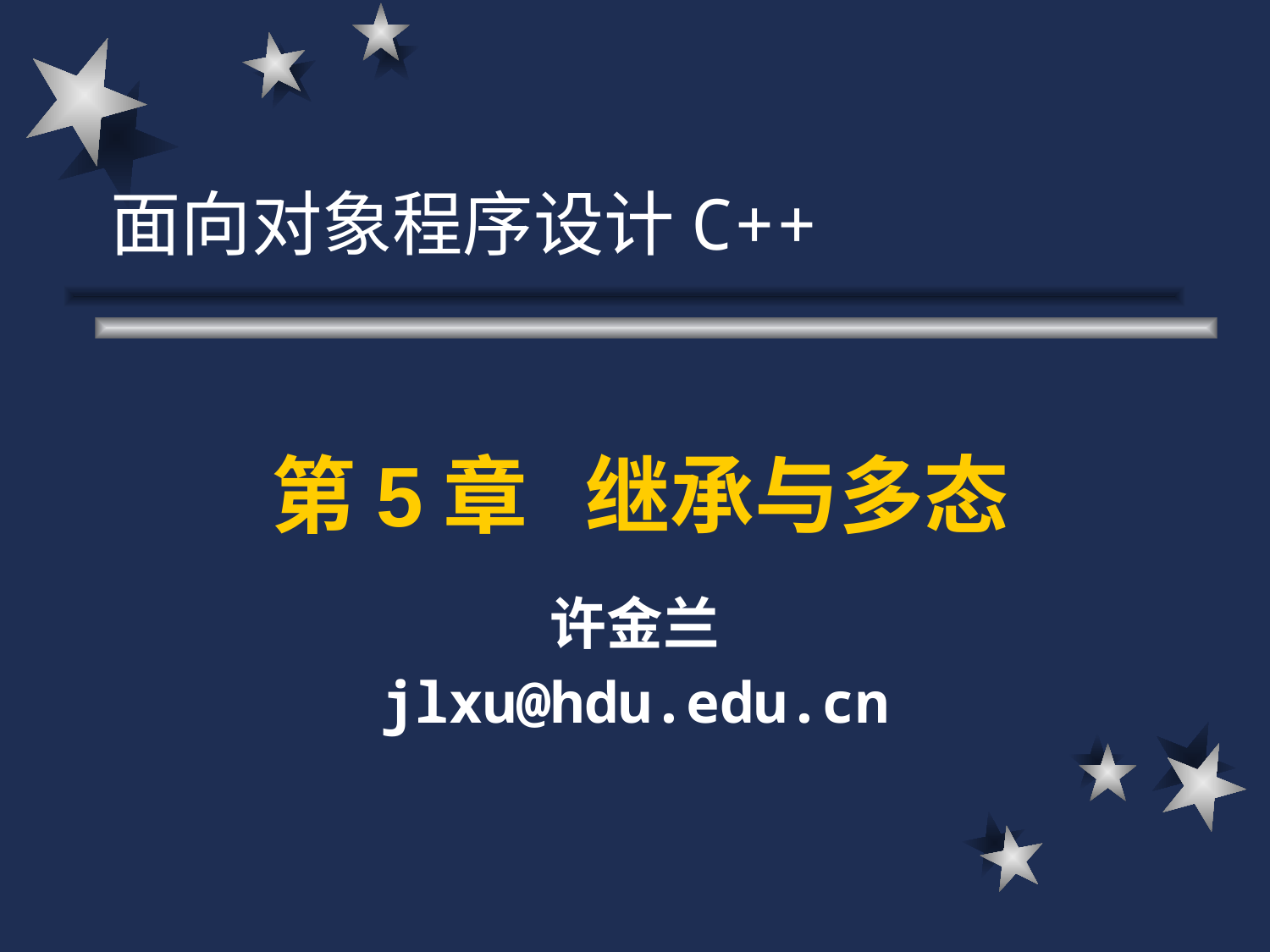

面向对象程序设计C++
# 第5章   继承与多态
许金兰
jlxu@hdu.edu.cn
1